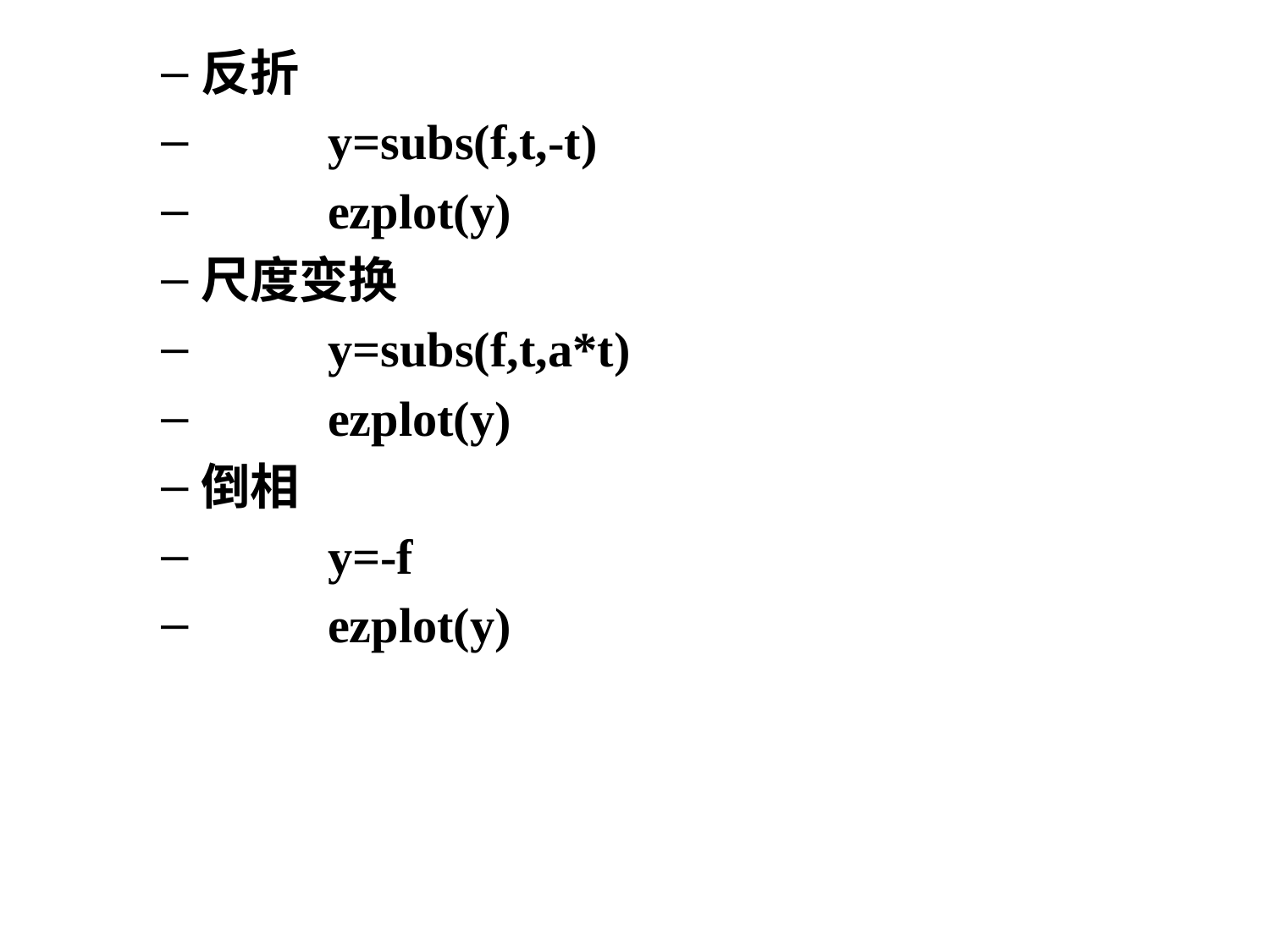

反折
	y=subs(f,t,-t)
	ezplot(y)
尺度变换
	y=subs(f,t,a*t)
	ezplot(y)
倒相
	y=-f
	ezplot(y)